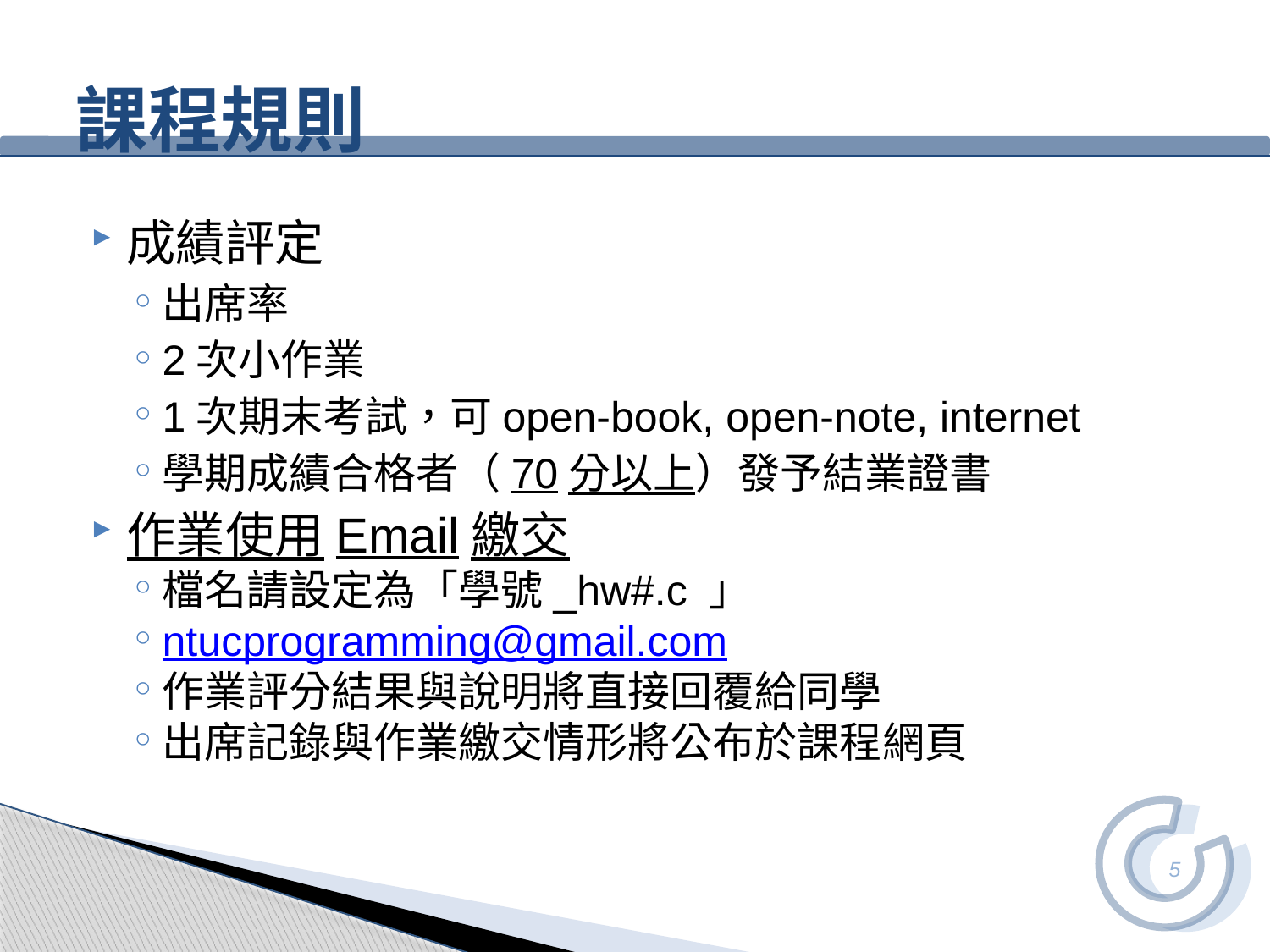

# 課程規則
成績評定
出席率
2次小作業
1次期末考試，可open-book, open-note, internet
學期成績合格者（70分以上）發予結業證書
作業使用Email繳交
檔名請設定為「學號_hw#.c 」
ntucprogramming@gmail.com
作業評分結果與說明將直接回覆給同學
出席記錄與作業繳交情形將公布於課程網頁